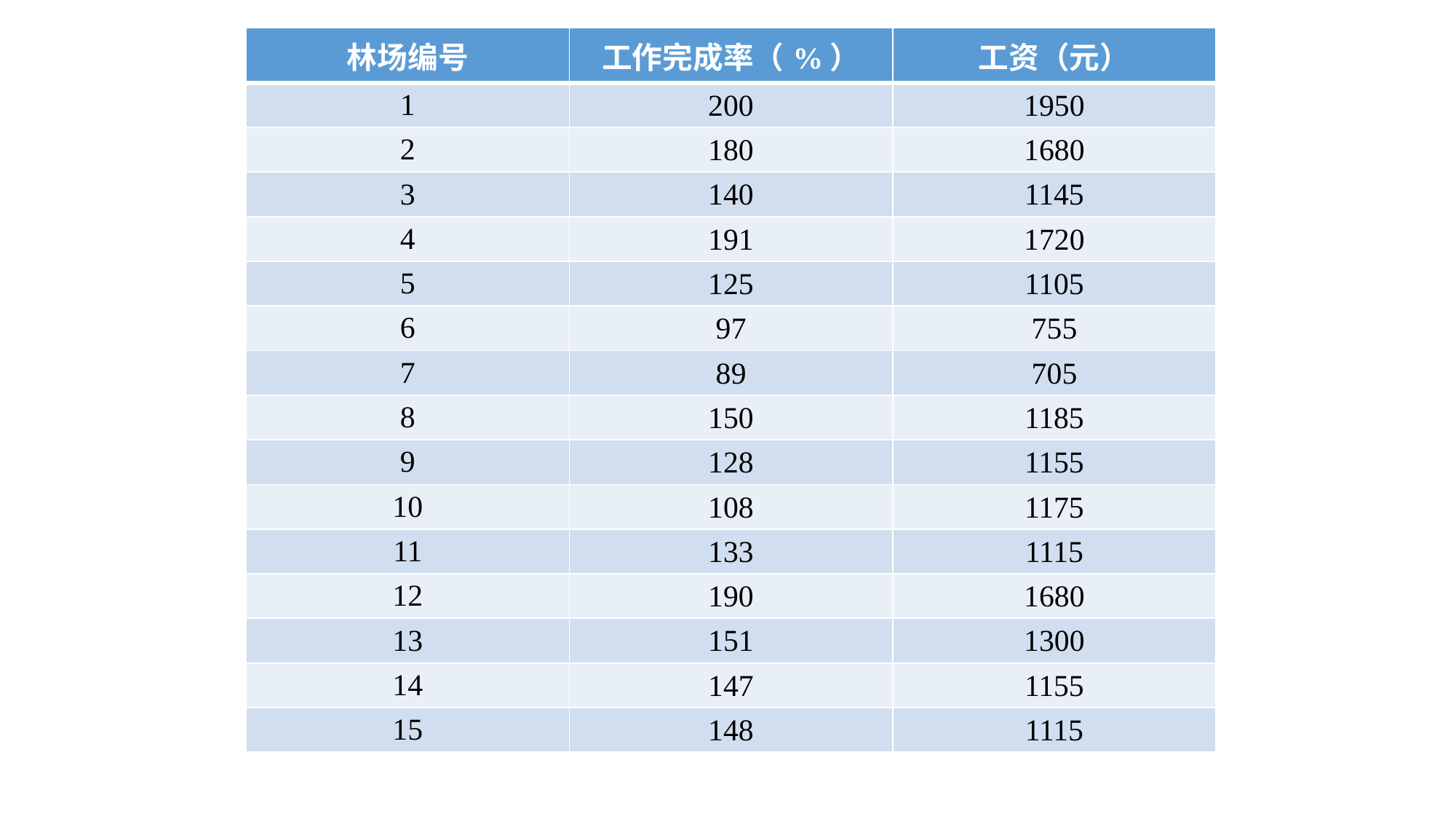

| 林场编号 | 工作完成率（%） | 工资（元） |
| --- | --- | --- |
| 1 | 200 | 1950 |
| 2 | 180 | 1680 |
| 3 | 140 | 1145 |
| 4 | 191 | 1720 |
| 5 | 125 | 1105 |
| 6 | 97 | 755 |
| 7 | 89 | 705 |
| 8 | 150 | 1185 |
| 9 | 128 | 1155 |
| 10 | 108 | 1175 |
| 11 | 133 | 1115 |
| 12 | 190 | 1680 |
| 13 | 151 | 1300 |
| 14 | 147 | 1155 |
| 15 | 148 | 1115 |